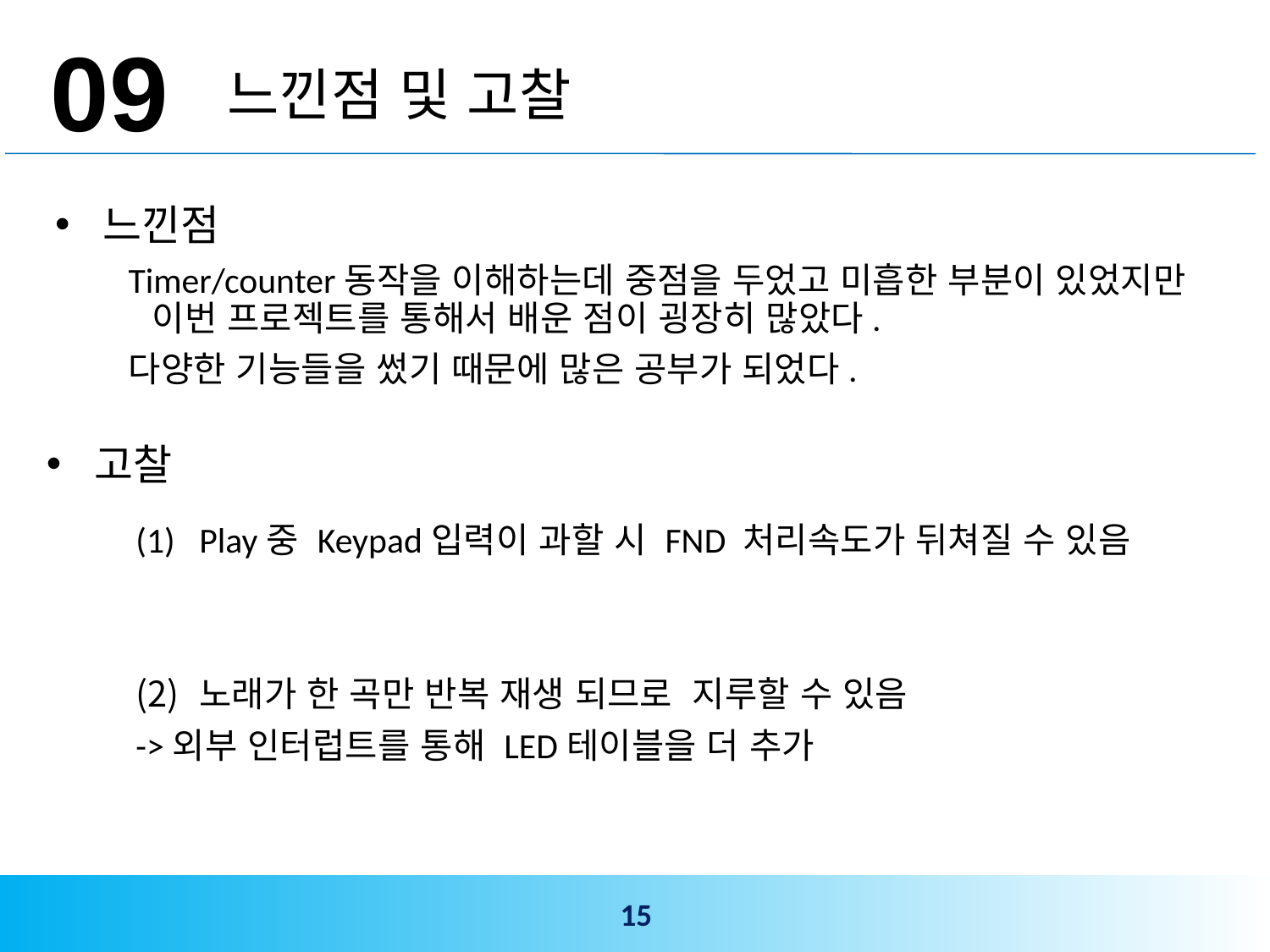

09
느낀점 및 고찰
느낀점
Timer/counter동작을 이해하는데 중점을 두었고 미흡한 부분이 있었지만 이번 프로젝트를 통해서 배운 점이 굉장히 많았다.
다양한 기능들을 썼기 때문에 많은 공부가 되었다.

고찰
Play중 Keypad입력이 과할 시 FND 처리속도가 뒤쳐질 수 있음

노래가 한 곡만 반복 재생 되므로  지루할 수 있음
->외부 인터럽트를 통해 LED테이블을 더 추가

15